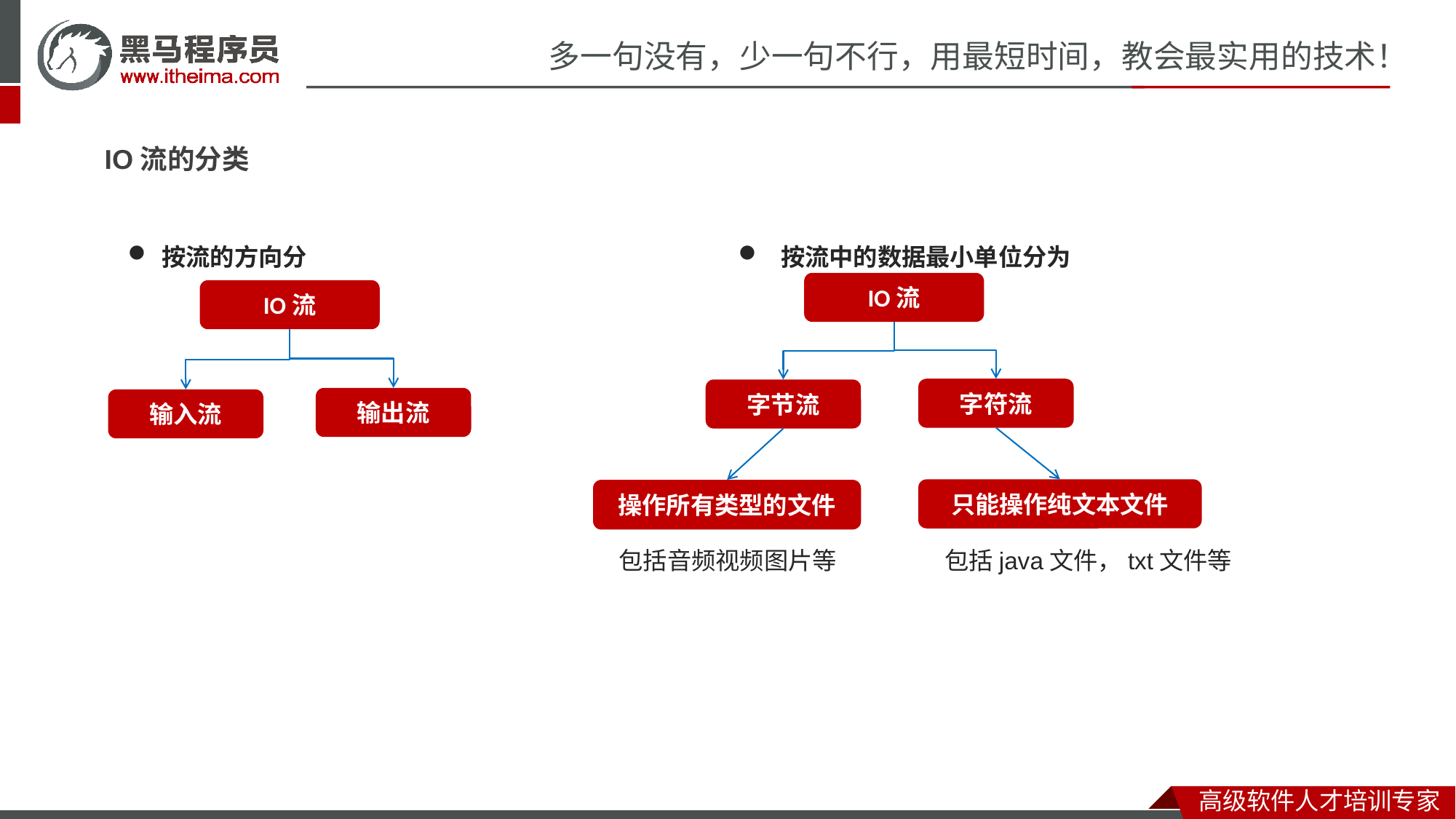

IO流的分类
按流中的数据最小单位分为
按流的方向分
IO流
IO流
字符流
字节流
输出流
输入流
只能操作纯文本文件
操作所有类型的文件
包括java文件，txt文件等
包括音频视频图片等